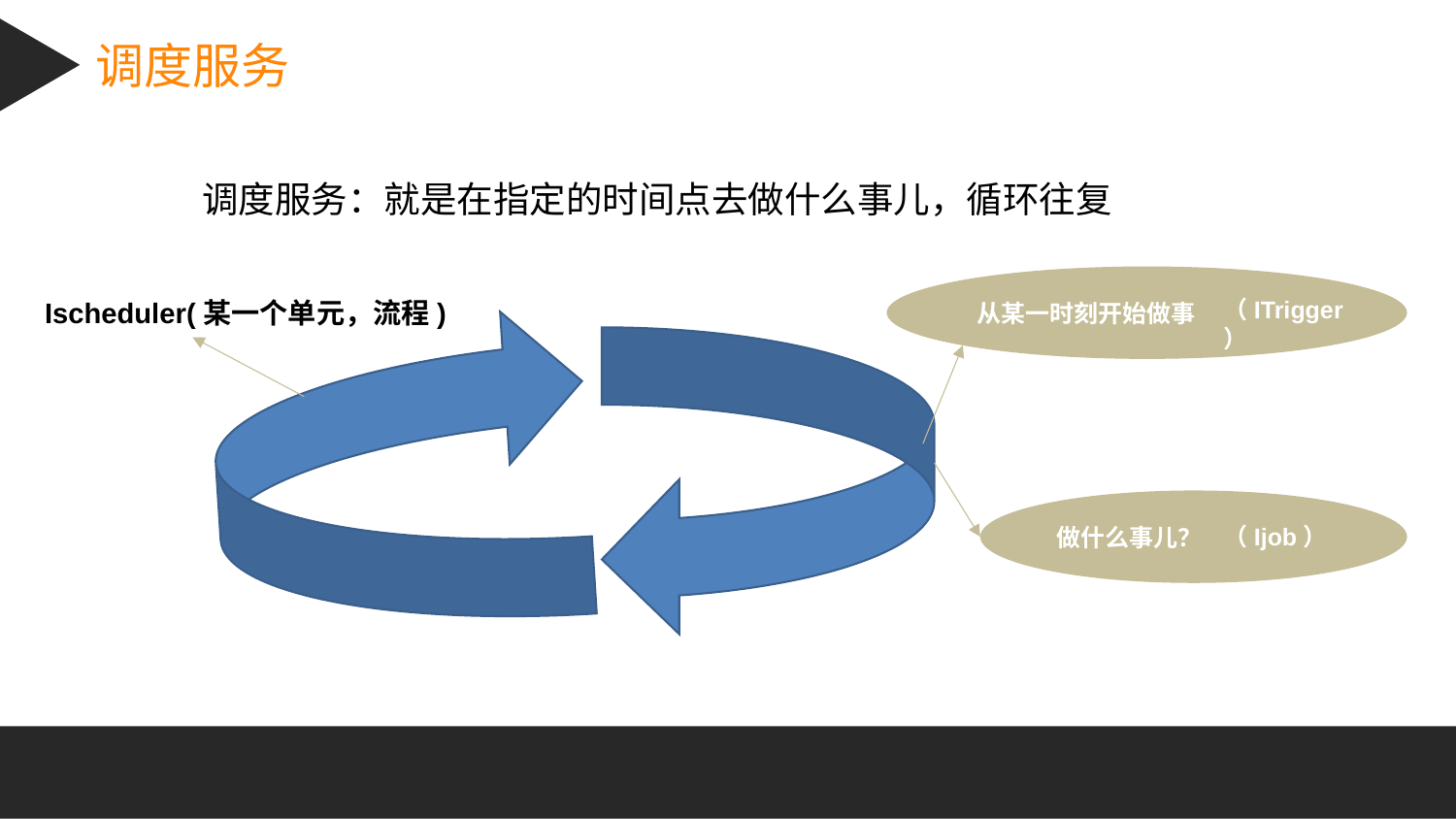

调度服务
调度服务：就是在指定的时间点去做什么事儿，循环往复
从某一时刻开始做事
（ITrigger）
Ischeduler(某一个单元，流程)
调度服务

做什么事儿？
（Ijob）